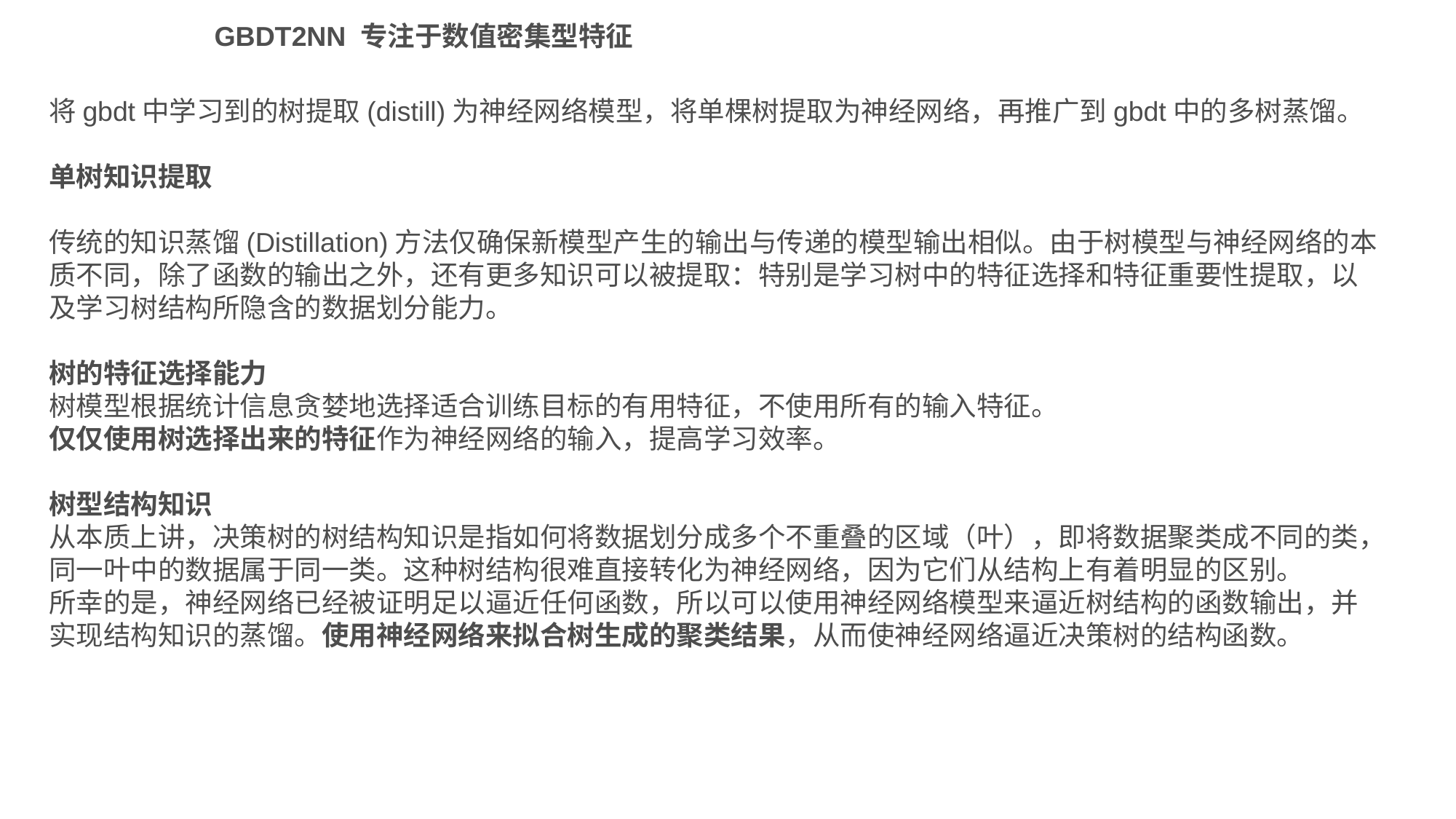

GBDT2NN 专注于数值密集型特征
将gbdt中学习到的树提取(distill)为神经网络模型，将单棵树提取为神经网络，再推广到gbdt中的多树蒸馏。

单树知识提取
传统的知识蒸馏(Distillation)方法仅确保新模型产生的输出与传递的模型输出相似。由于树模型与神经网络的本质不同，除了函数的输出之外，还有更多知识可以被提取：特别是学习树中的特征选择和特征重要性提取，以及学习树结构所隐含的数据划分能力。
树的特征选择能力
树模型根据统计信息贪婪地选择适合训练目标的有用特征，不使用所有的输入特征。
仅仅使用树选择出来的特征作为神经网络的输入，提高学习效率。
树型结构知识
从本质上讲，决策树的树结构知识是指如何将数据划分成多个不重叠的区域（叶），即将数据聚类成不同的类，同一叶中的数据属于同一类。这种树结构很难直接转化为神经网络，因为它们从结构上有着明显的区别。
所幸的是，神经网络已经被证明足以逼近任何函数，所以可以使用神经网络模型来逼近树结构的函数输出，并实现结构知识的蒸馏。使用神经网络来拟合树生成的聚类结果，从而使神经网络逼近决策树的结构函数。